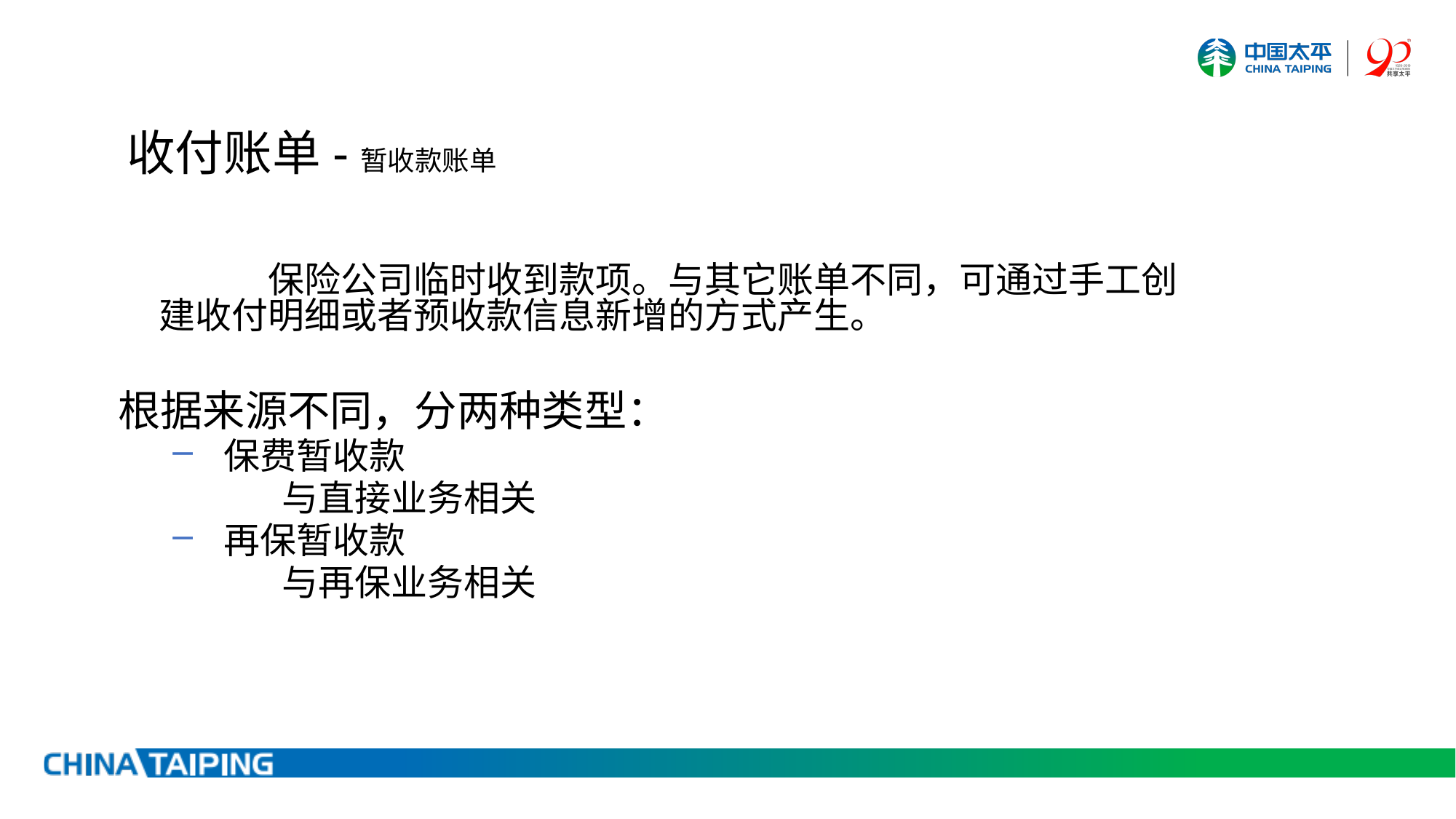

收付账单-暂收款账单
		保险公司临时收到款项。与其它账单不同，可通过手工创建收付明细或者预收款信息新增的方式产生。

根据来源不同，分两种类型：
 保费暂收款
与直接业务相关
 再保暂收款
与再保业务相关

22